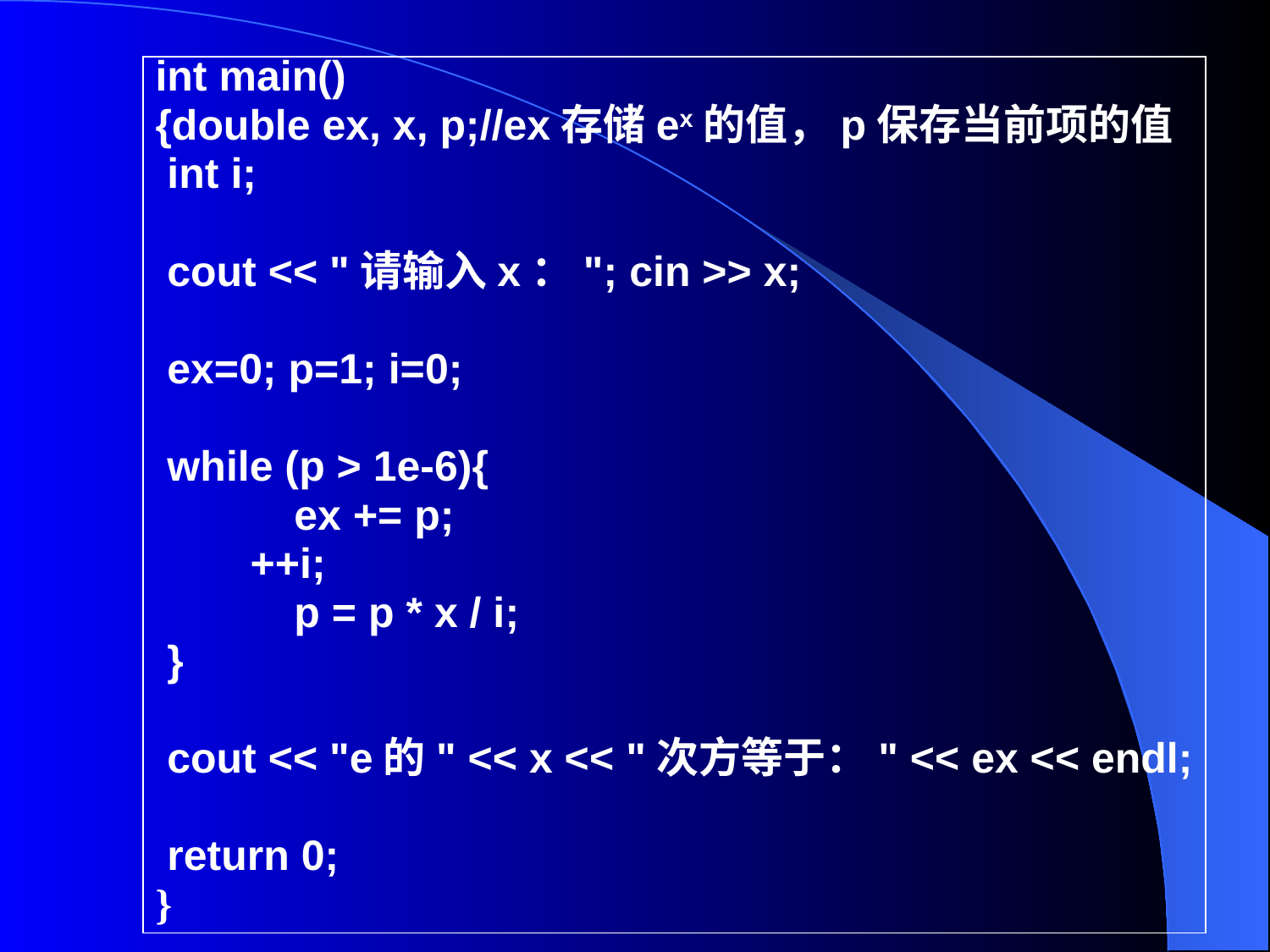

int main()
{double ex, x, p;//ex存储ex的值，p保存当前项的值
 int i;

 cout << "请输入x："; cin >> x;

 ex=0; p=1; i=0;

 while (p > 1e-6){
	 ex += p;
        ++i;
	 p = p * x / i;
 }

 cout << "e的" << x << "次方等于：" << ex << endl;

 return 0;
}